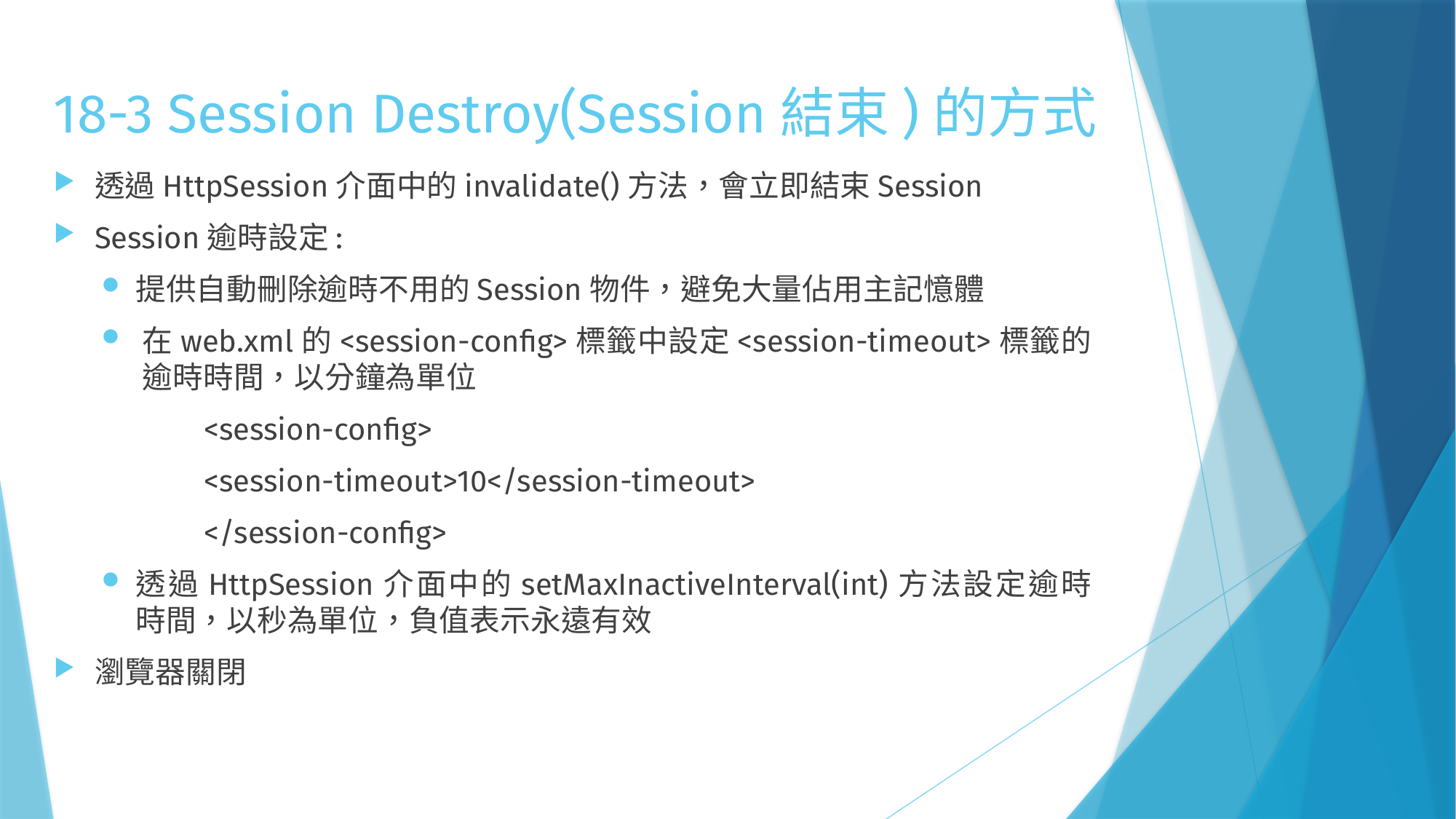

# 18-3 Session Destroy(Session結束)的方式
透過HttpSession介面中的invalidate()方法，會立即結束Session
Session逾時設定:
提供自動刪除逾時不用的Session物件，避免大量佔用主記憶體
在web.xml的<session-config>標籤中設定<session-timeout>標籤的逾時時間，以分鐘為單位
<session-config>
<session-timeout>10</session-timeout>
</session-config>
透過HttpSession介面中的setMaxInactiveInterval(int)方法設定逾時時間，以秒為單位，負值表示永遠有效
瀏覽器關閉